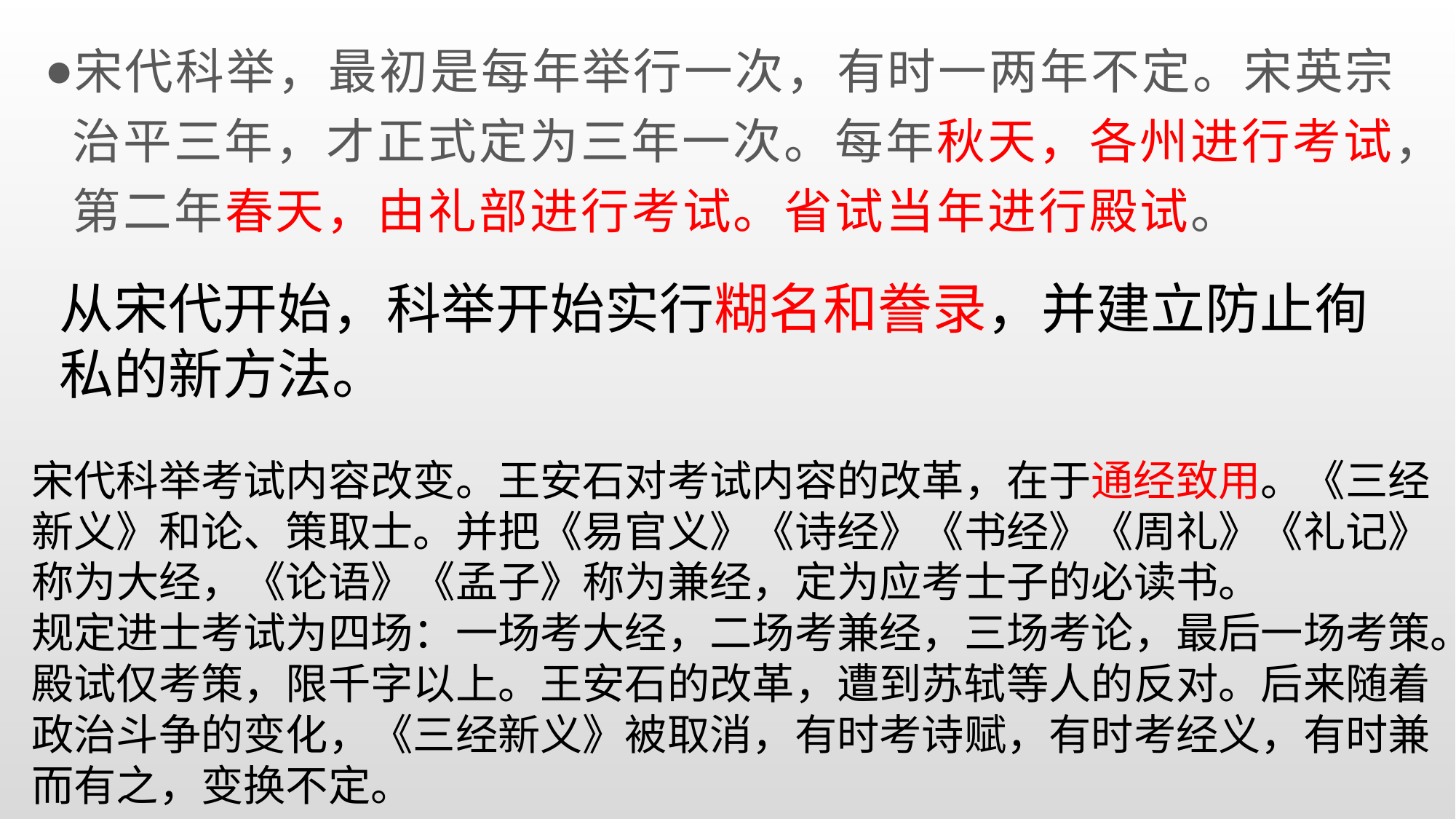

宋代科举，最初是每年举行一次，有时一两年不定。宋英宗治平三年，才正式定为三年一次。每年秋天，各州进行考试，第二年春天，由礼部进行考试。省试当年进行殿试。
从宋代开始，科举开始实行糊名和誊录，并建立防止徇私的新方法。
宋代科举考试内容改变。王安石对考试内容的改革，在于通经致用。《三经新义》和论、策取士。并把《易官义》《诗经》《书经》《周礼》《礼记》称为大经，《论语》《孟子》称为兼经，定为应考士子的必读书。
规定进士考试为四场：一场考大经，二场考兼经，三场考论，最后一场考策。殿试仅考策，限千字以上。王安石的改革，遭到苏轼等人的反对。后来随着政治斗争的变化，《三经新义》被取消，有时考诗赋，有时考经义，有时兼而有之，变换不定。